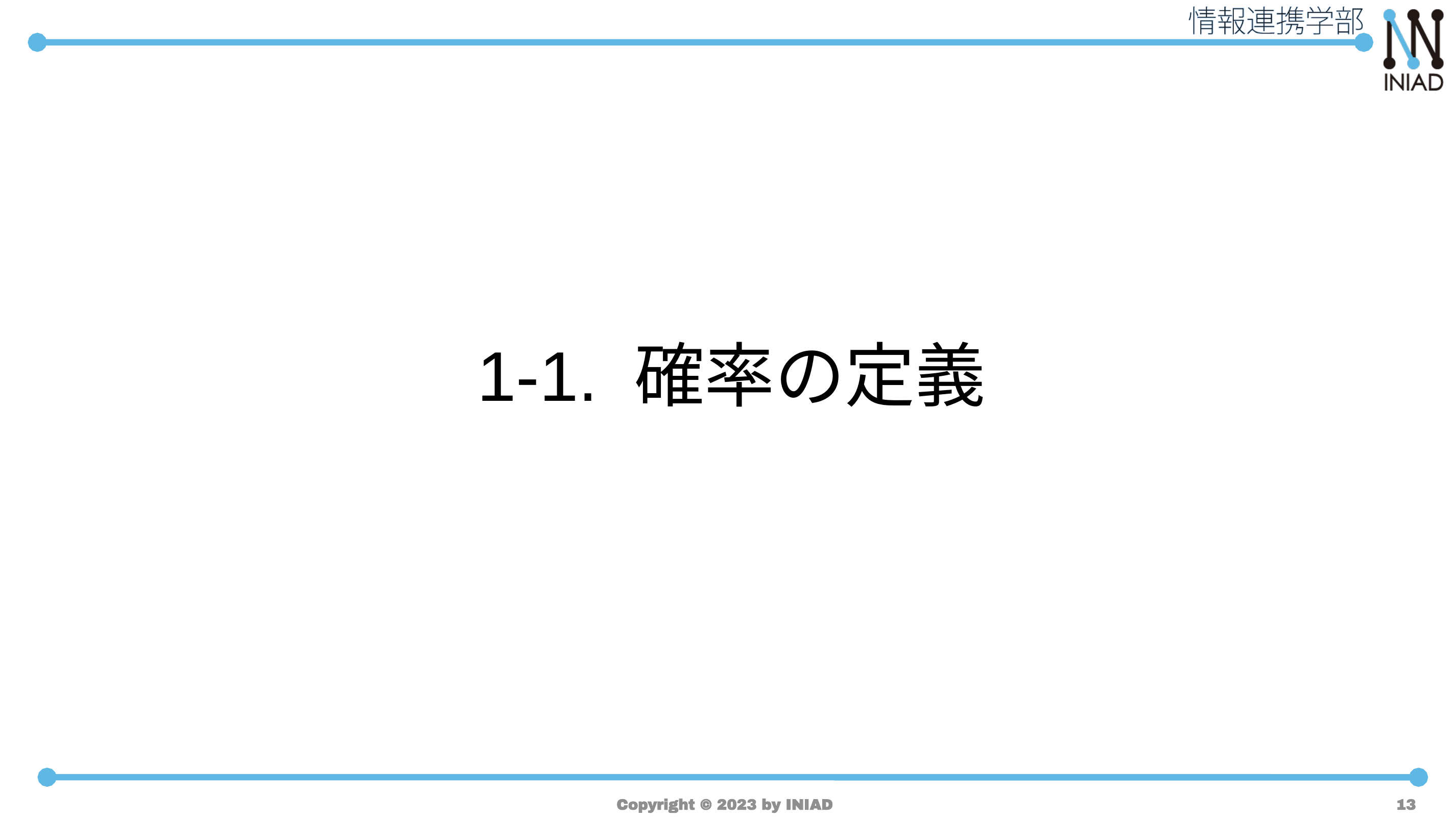

# 1-1. 確率の定義
Copyright © 2023 by INIAD
13